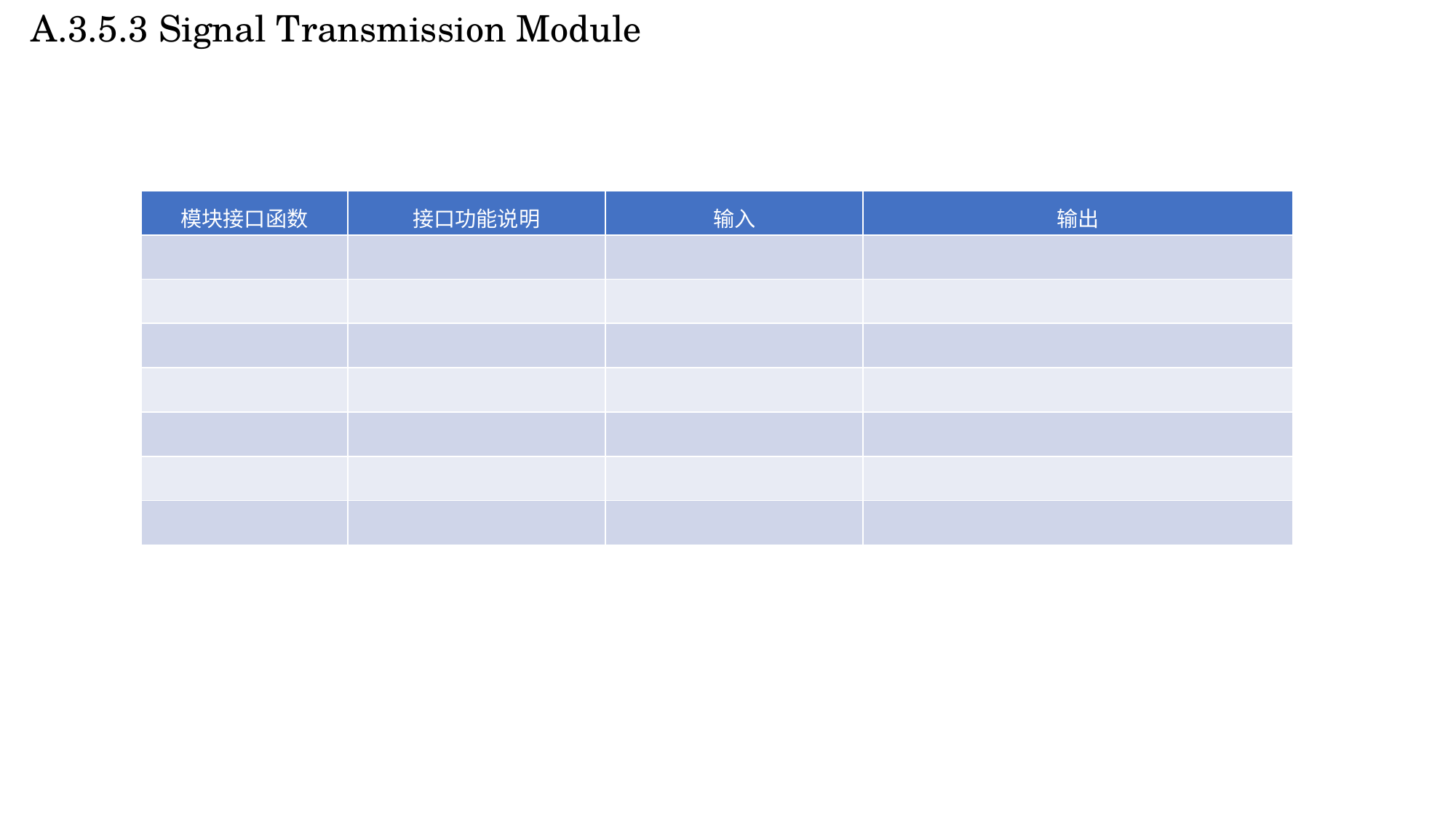

A.3.5.3 Signal Transmission Module
| 模块接口函数 | 接口功能说明 | 输入 | 输出 |
| --- | --- | --- | --- |
|  |  |  |  |
|  |  |  |  |
|  |  |  |  |
|  |  |  |  |
|  |  |  |  |
|  |  |  |  |
|  |  |  |  |